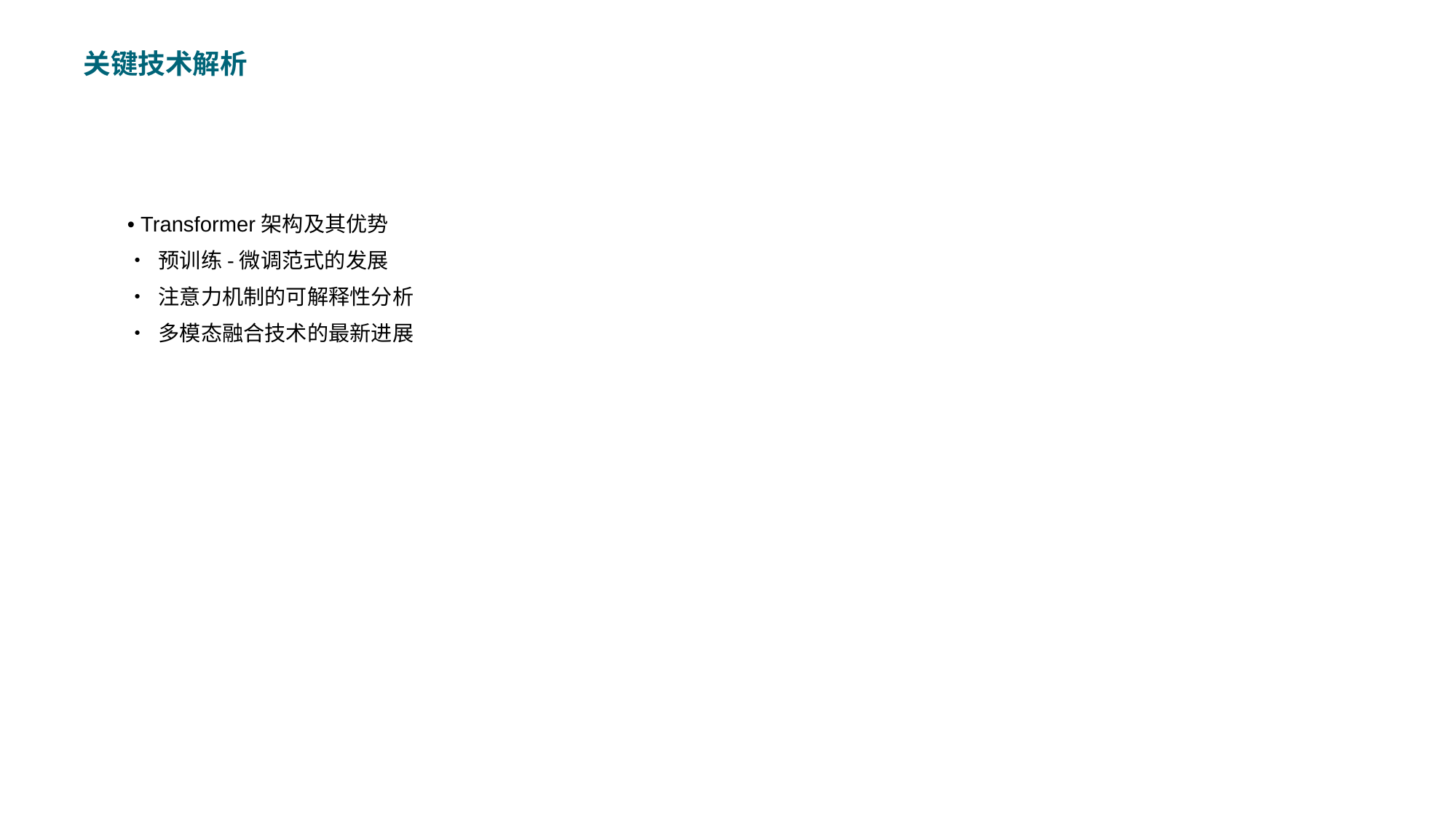

关键技术解析

• Transformer架构及其优势
• 预训练-微调范式的发展
• 注意力机制的可解释性分析
• 多模态融合技术的最新进展